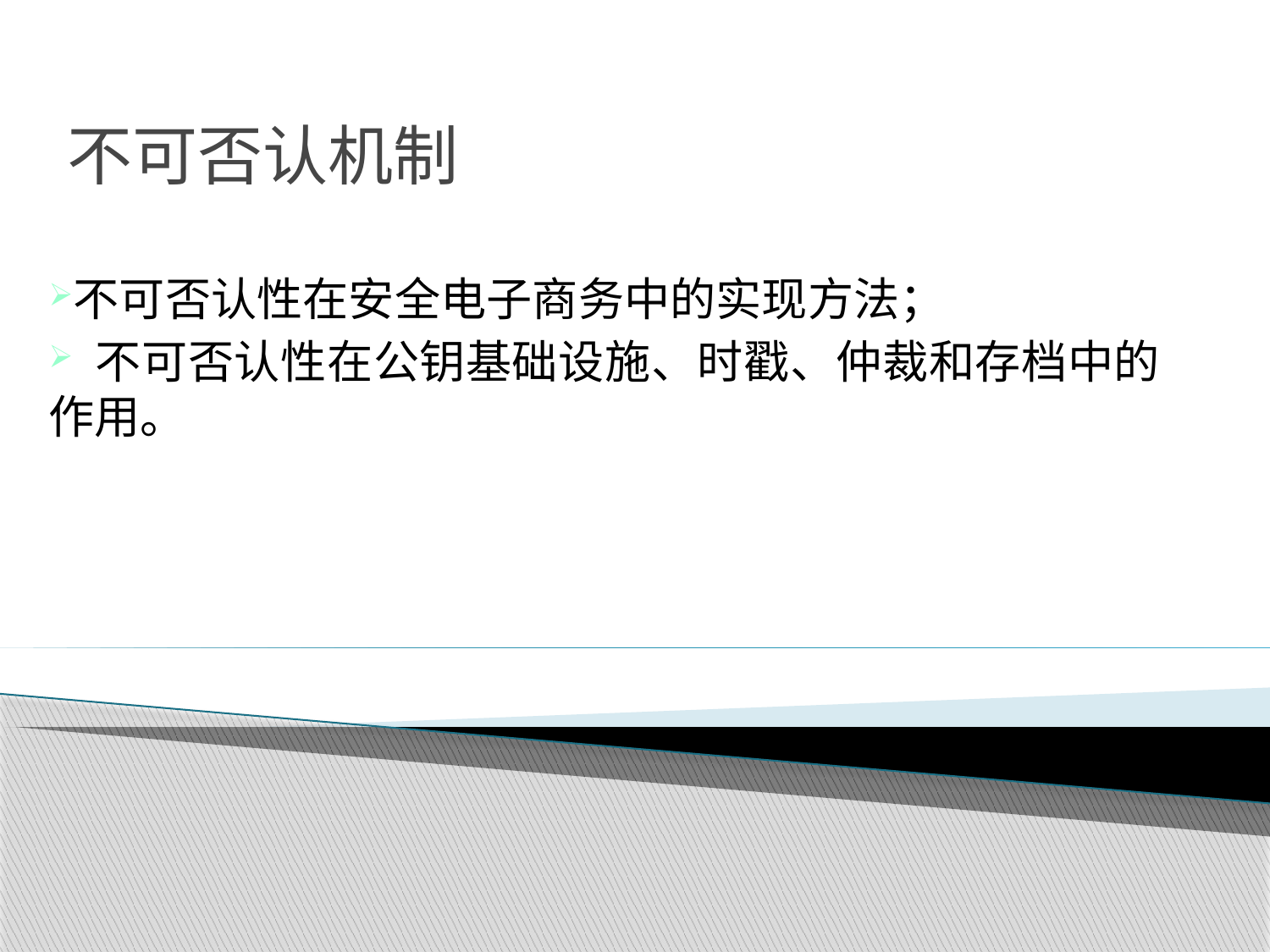

# 不可否认机制
不可否认性在安全电子商务中的实现方法；
 不可否认性在公钥基础设施、时戳、仲裁和存档中的作用。